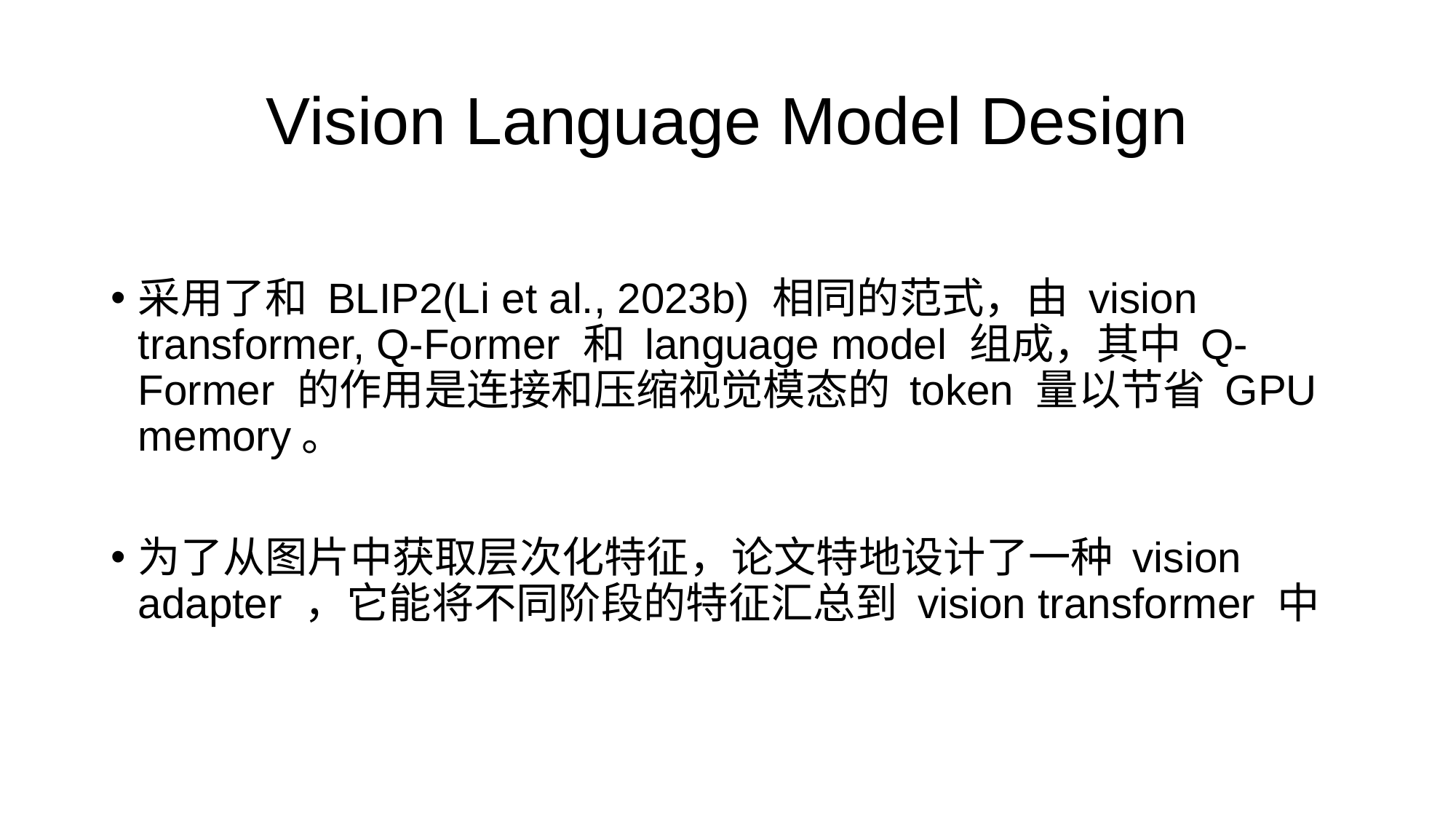

# Vision Language Model Design
采用了和 BLIP2(Li et al., 2023b) 相同的范式，由 vision transformer, Q-Former 和 language model 组成，其中 Q-Former 的作用是连接和压缩视觉模态的 token 量以节省 GPU memory。

为了从图片中获取层次化特征，论文特地设计了一种 vision adapter ，它能将不同阶段的特征汇总到 vision transformer 中